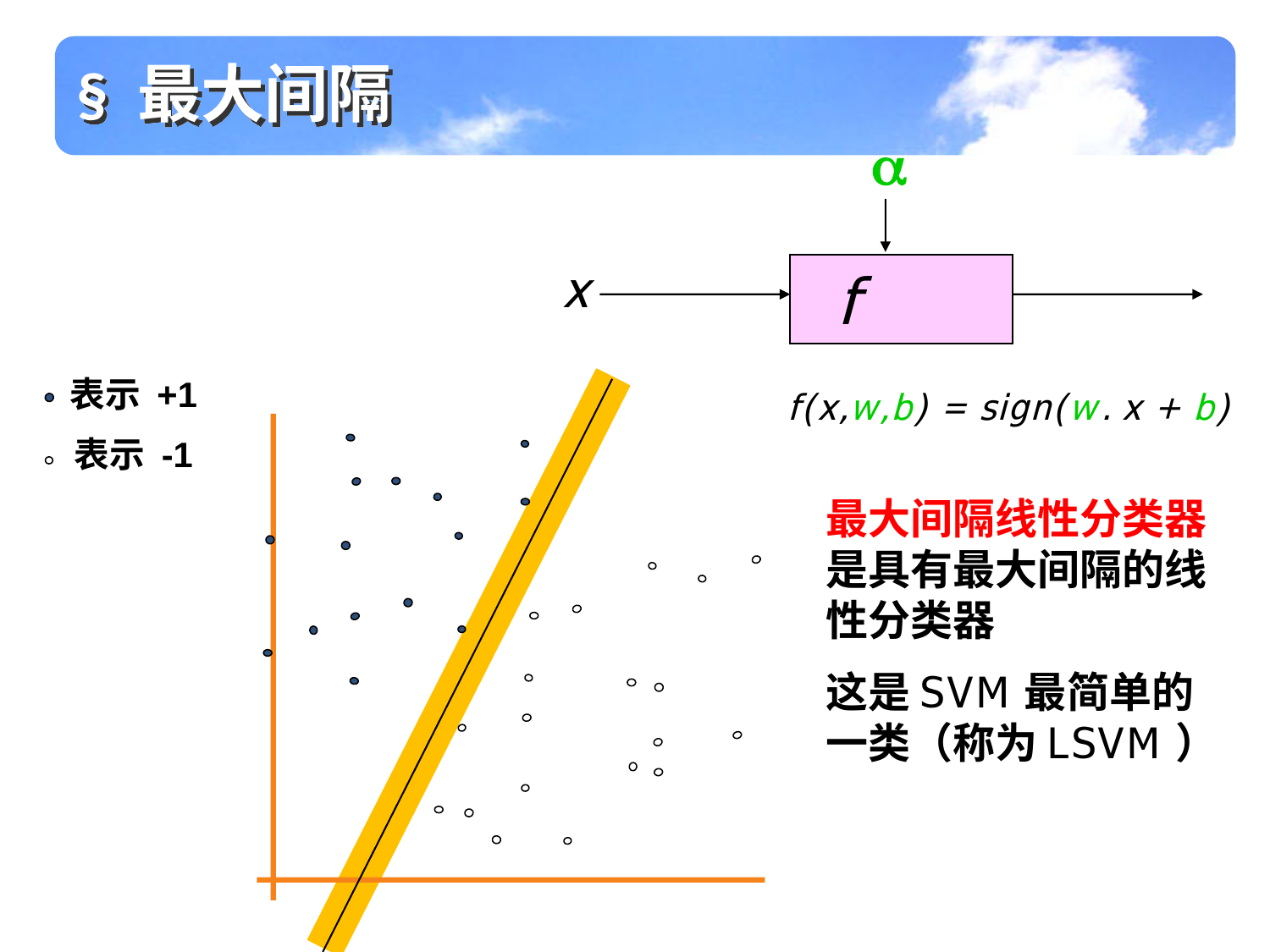

§ 最大间隔
α

x
f

f(x,w,b) = sign(w. x + b)

表示 +1
表示 -1

最大间隔线性分类器是具有最大间隔的线性分类器
这是SVM最简单的一类（称为LSVM）